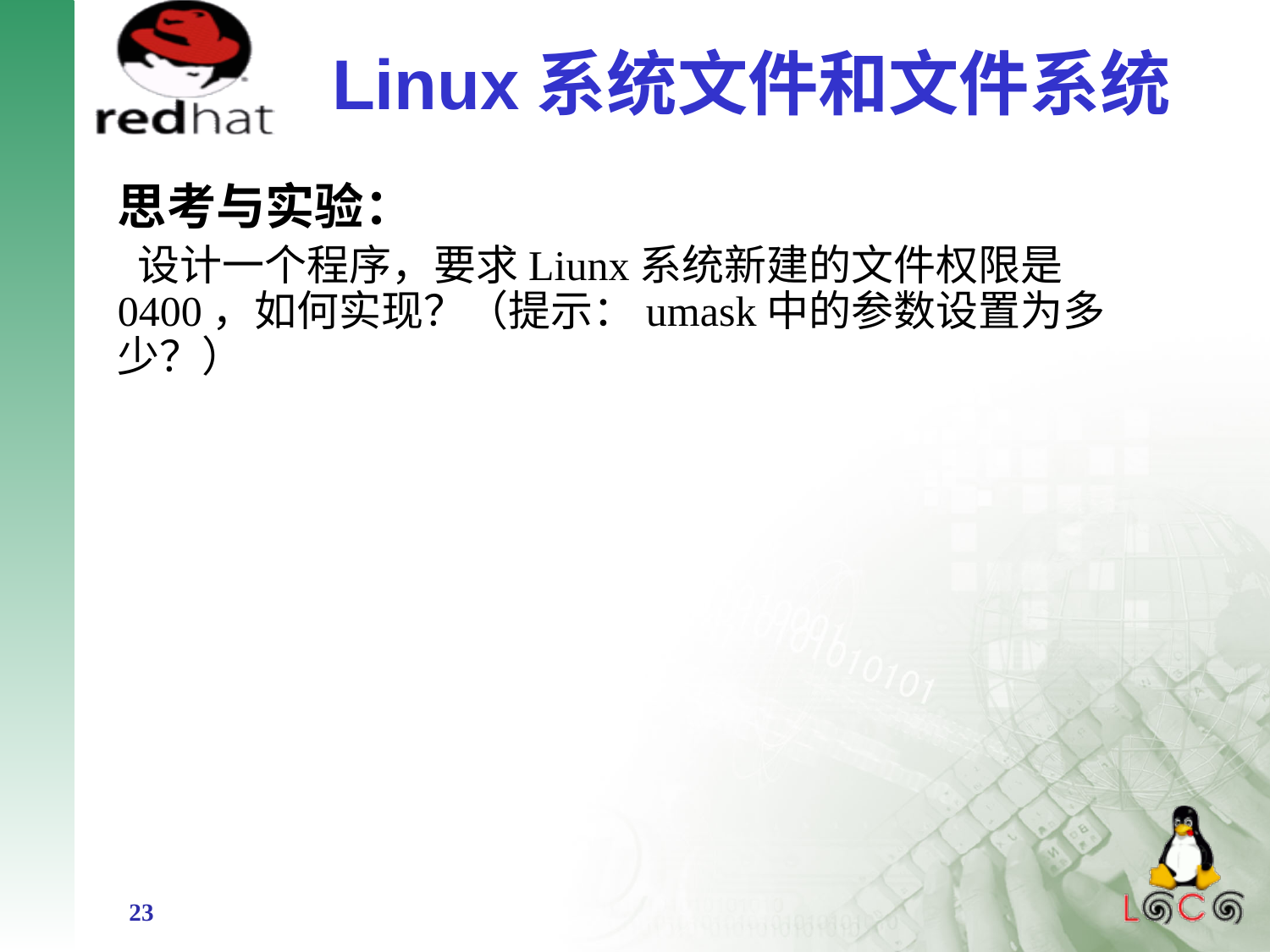

# Linux系统文件和文件系统
思考与实验：
 设计一个程序，要求Liunx系统新建的文件权限是0400，如何实现？（提示：umask中的参数设置为多少？）
23